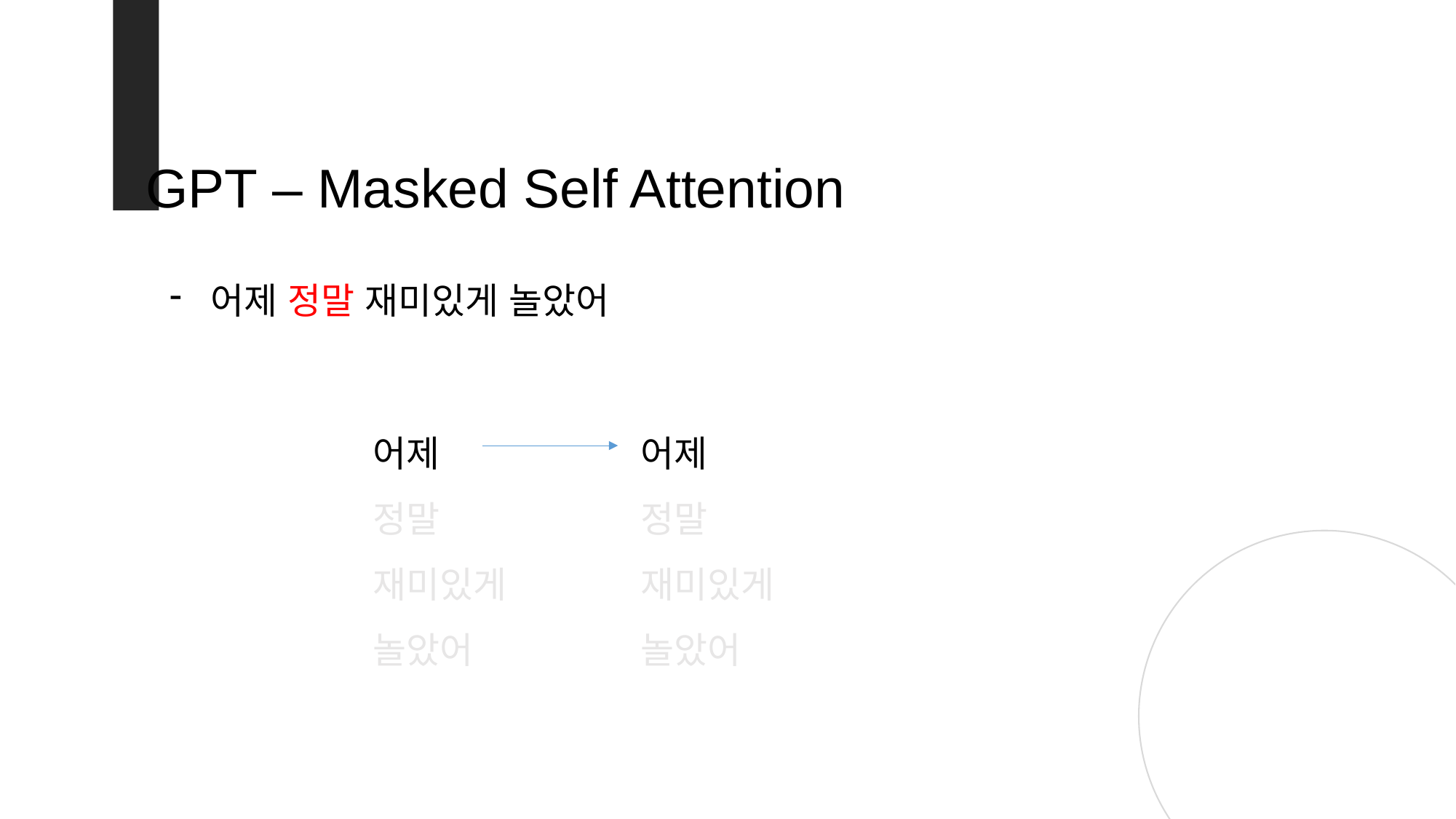

GPT – Masked Self Attention
어제 정말 재미있게 놀았어
어제
정말
재미있게
놀았어
어제
정말
재미있게
놀았어